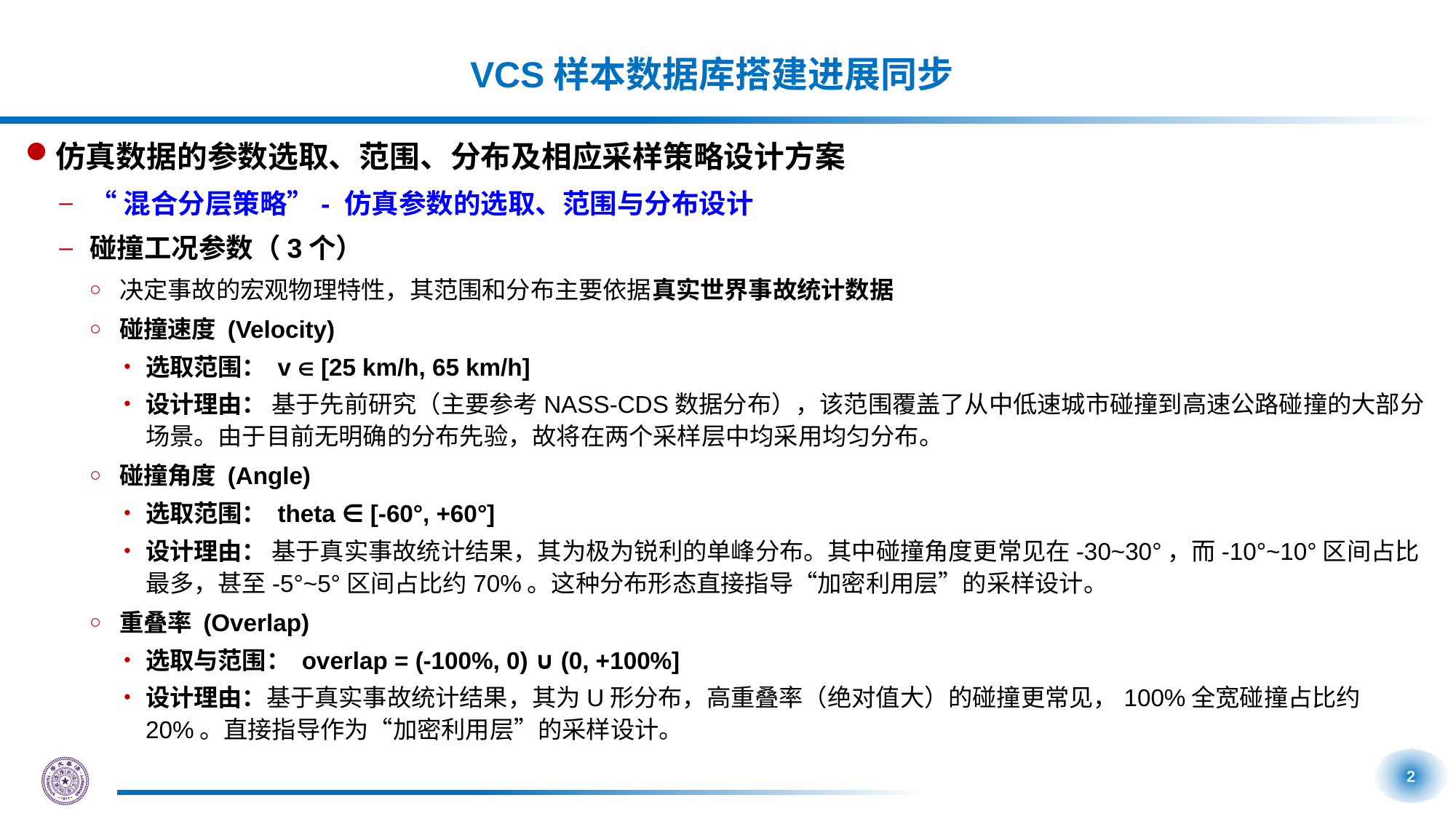

# VCS样本数据库搭建进展同步
仿真数据的参数选取、范围、分布及相应采样策略设计方案
“混合分层策略”- 仿真参数的选取、范围与分布设计
碰撞工况参数（3个）
决定事故的宏观物理特性，其范围和分布主要依据真实世界事故统计数据
碰撞速度 (Velocity)
选取范围： v ∈ [25 km/h, 65 km/h]
设计理由： 基于先前研究（主要参考NASS-CDS数据分布），该范围覆盖了从中低速城市碰撞到高速公路碰撞的大部分场景。由于目前无明确的分布先验，故将在两个采样层中均采用均匀分布。
碰撞角度 (Angle)
选取范围： theta ∈ [-60°, +60°]
设计理由： 基于真实事故统计结果，其为极为锐利的单峰分布。其中碰撞角度更常见在-30~30°，而-10°~10°区间占比最多，甚至-5°~5°区间占比约70%。这种分布形态直接指导“加密利用层”的采样设计。
重叠率 (Overlap)
选取与范围： overlap = (-100%, 0) ∪ (0, +100%]
设计理由：基于真实事故统计结果，其为U形分布，高重叠率（绝对值大）的碰撞更常见，100%全宽碰撞占比约20%。直接指导作为“加密利用层”的采样设计。

2